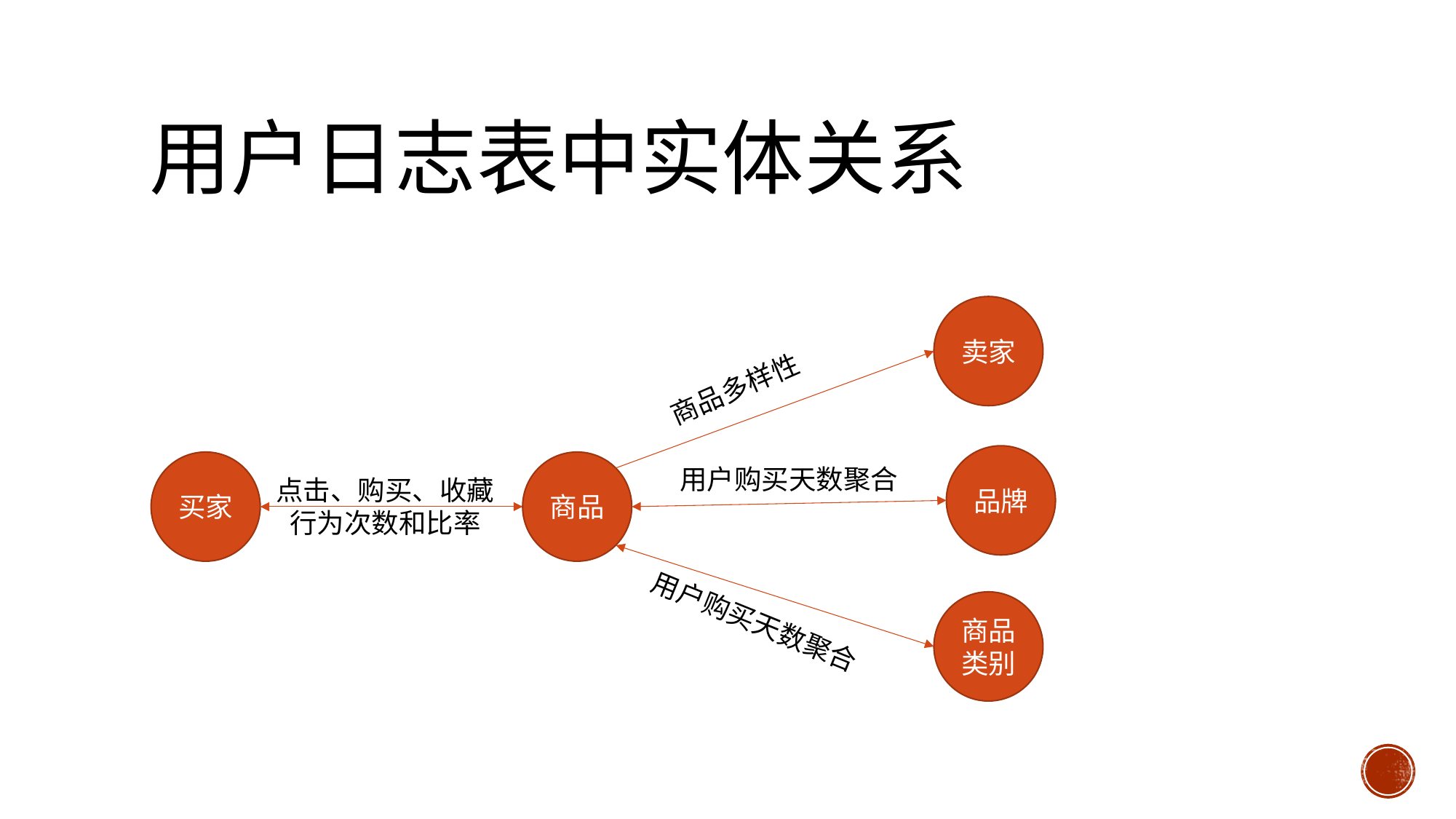

# 用户日志表中实体关系
卖家
商品多样性
品牌
买家
商品
用户购买天数聚合
点击、购买、收藏
行为次数和比率
商品类别
用户购买天数聚合